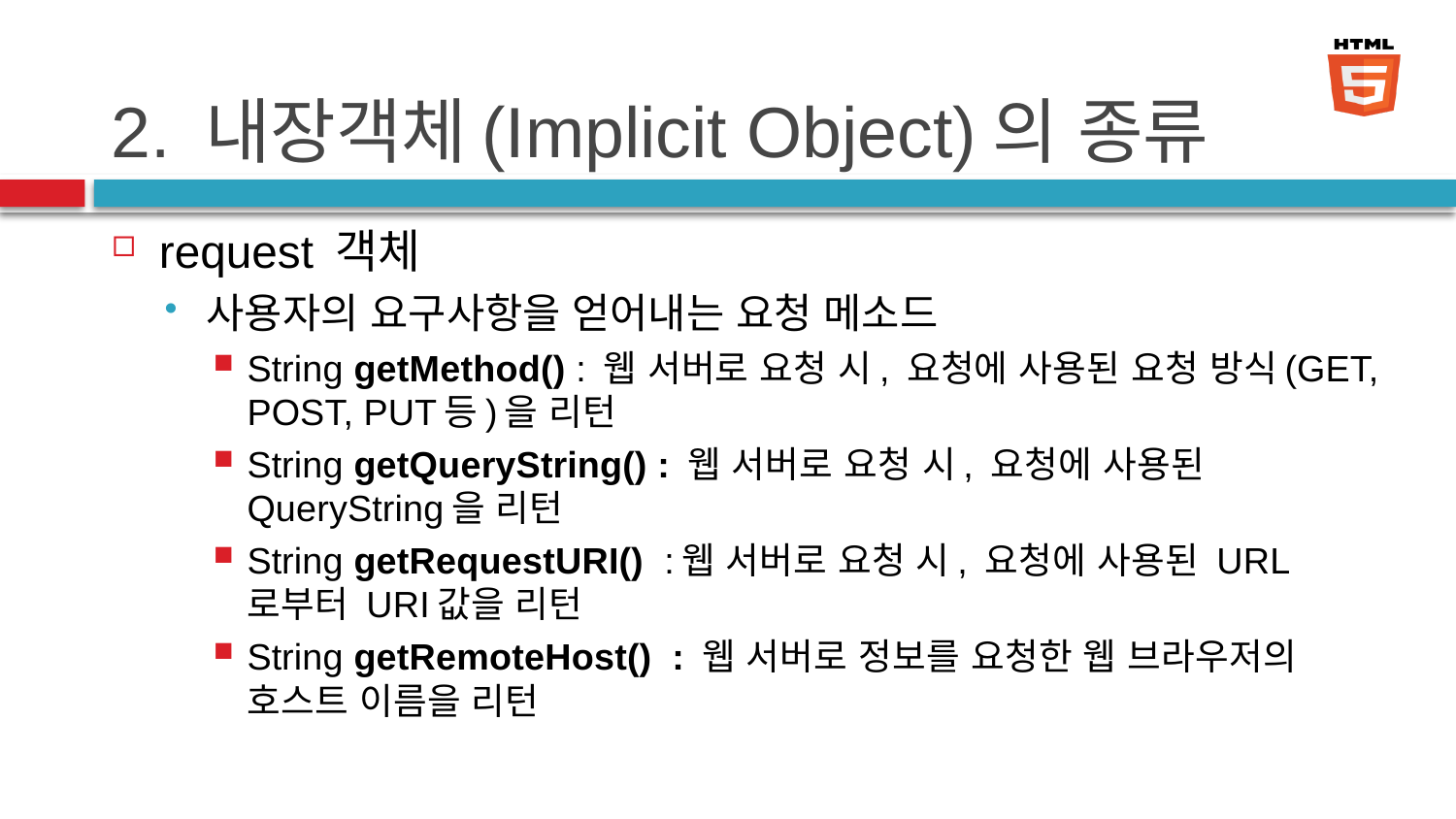

# 2. 내장객체(Implicit Object)의 종류
request 객체
사용자의 요구사항을 얻어내는 요청 메소드
String getMethod() : 웹 서버로 요청 시, 요청에 사용된 요청 방식(GET, POST, PUT등)을 리턴
String getQueryString() : 웹 서버로 요청 시, 요청에 사용된 QueryString을 리턴
String getRequestURI()  :웹 서버로 요청 시, 요청에 사용된 URL로부터 URI값을 리턴
String getRemoteHost()  : 웹 서버로 정보를 요청한 웹 브라우저의 호스트 이름을 리턴